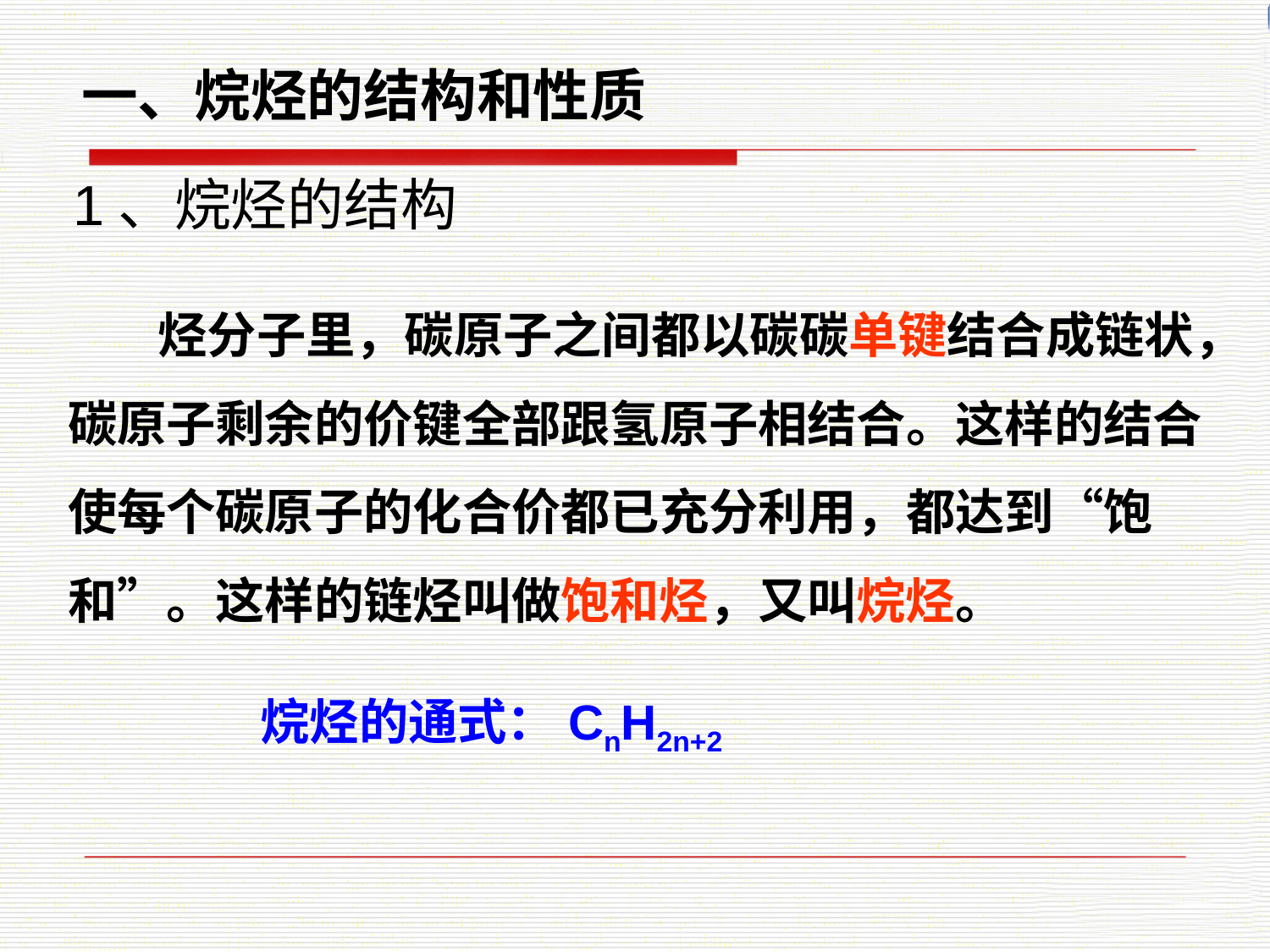

一、烷烃的结构和性质
1、烷烃的结构
       烃分子里，碳原子之间都以碳碳单键结合成链状，碳原子剩余的价键全部跟氢原子相结合。这样的结合使每个碳原子的化合价都已充分利用，都达到“饱和”。这样的链烃叫做饱和烃，又叫烷烃。
烷烃的通式：CnH2n+2